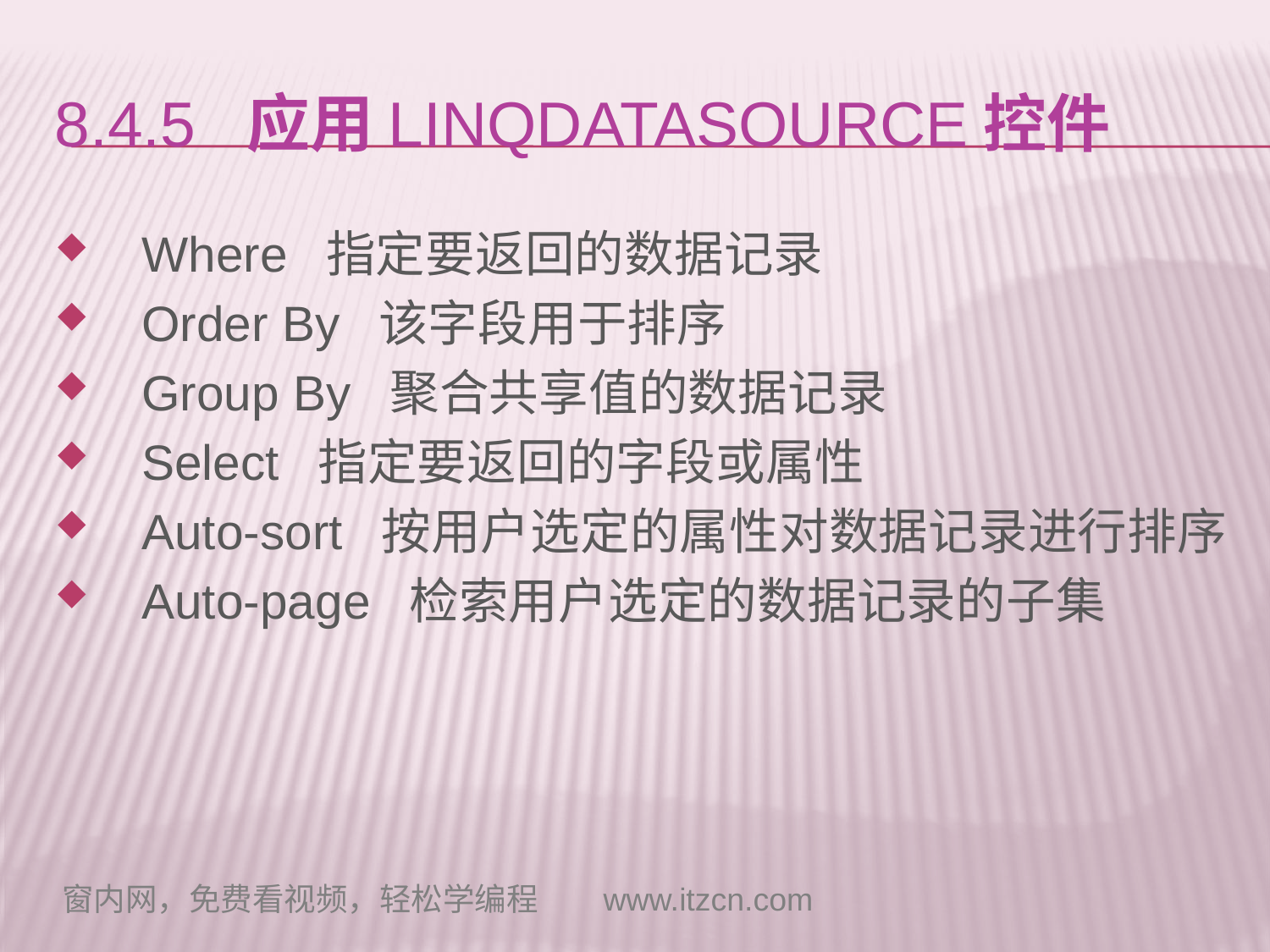

# 8.4.5  应用LinqDataSource控件
   Where  指定要返回的数据记录
   Order By  该字段用于排序
   Group By  聚合共享值的数据记录
   Select  指定要返回的字段或属性
   Auto-sort  按用户选定的属性对数据记录进行排序
   Auto-page  检索用户选定的数据记录的子集